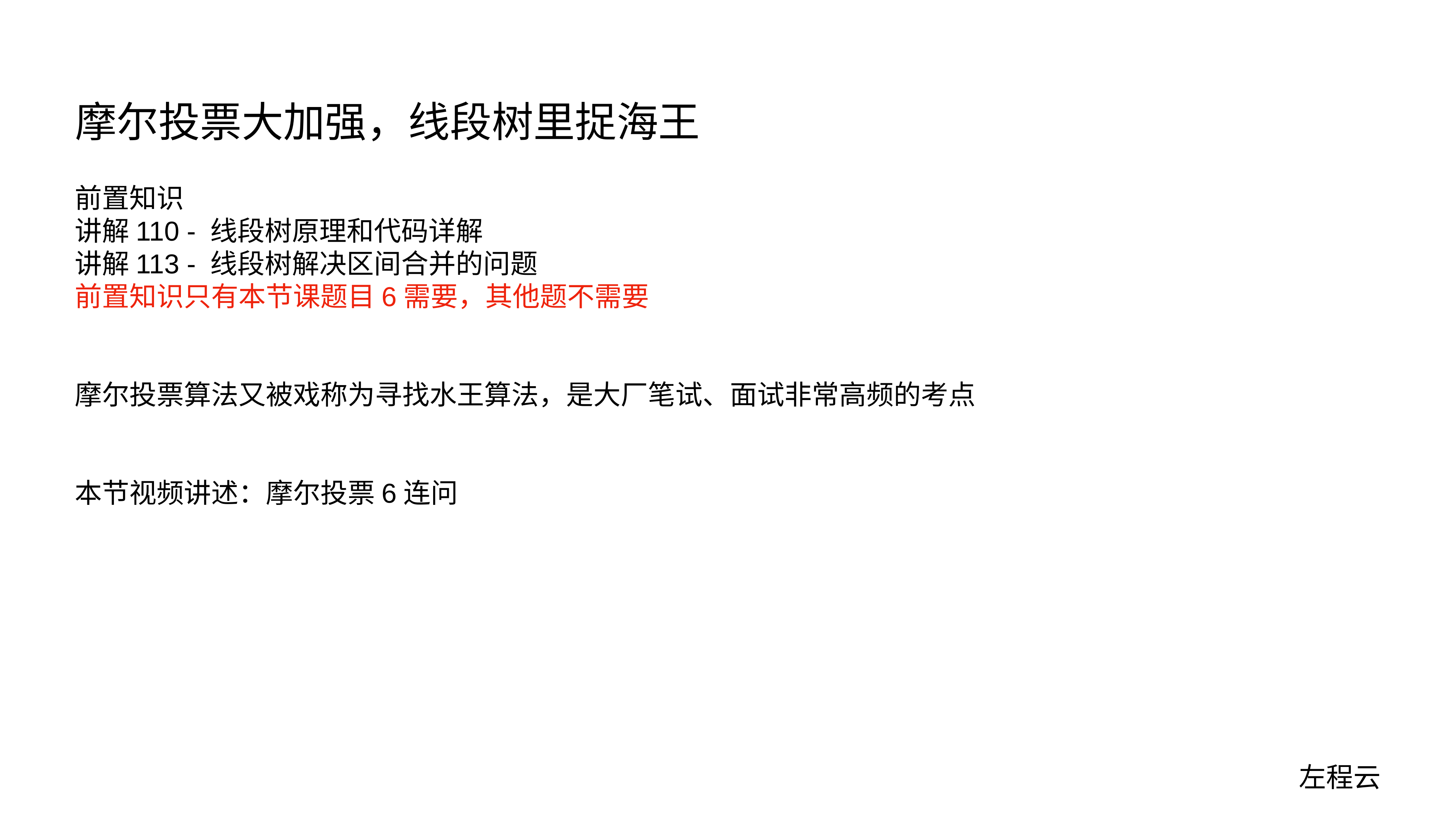

# 摩尔投票大加强，线段树里捉海王
前置知识
讲解110 - 线段树原理和代码详解
讲解113 - 线段树解决区间合并的问题
前置知识只有本节课题目6需要，其他题不需要

摩尔投票算法又被戏称为寻找水王算法，是大厂笔试、面试非常高频的考点

本节视频讲述：摩尔投票6连问
左程云